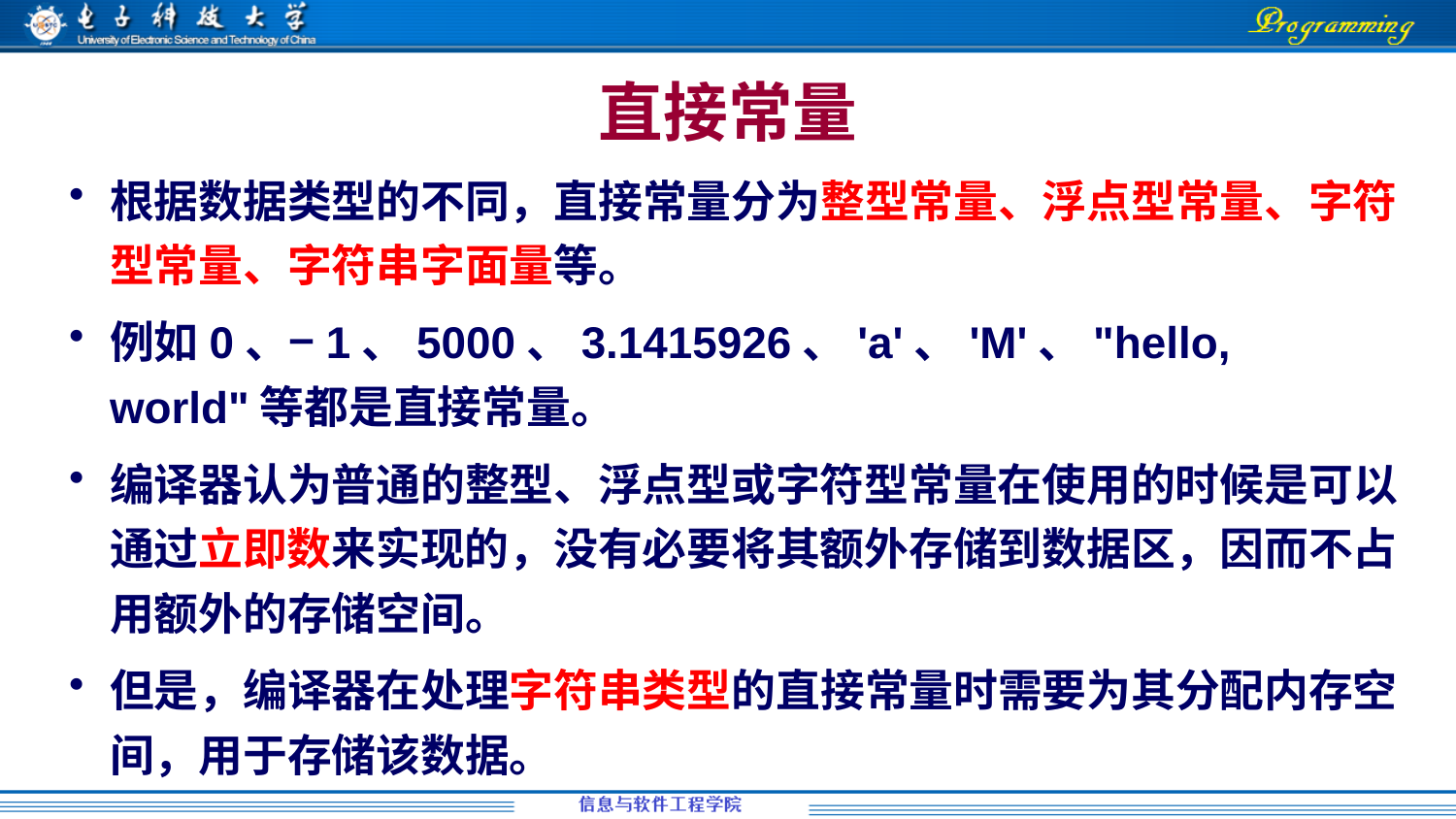

直接常量
根据数据类型的不同，直接常量分为整型常量、浮点型常量、字符型常量、字符串字面量等。
例如0、−1、5000、3.1415926、'a'、'M'、"hello, world"等都是直接常量。
编译器认为普通的整型、浮点型或字符型常量在使用的时候是可以通过立即数来实现的，没有必要将其额外存储到数据区，因而不占用额外的存储空间。
但是，编译器在处理字符串类型的直接常量时需要为其分配内存空间，用于存储该数据。